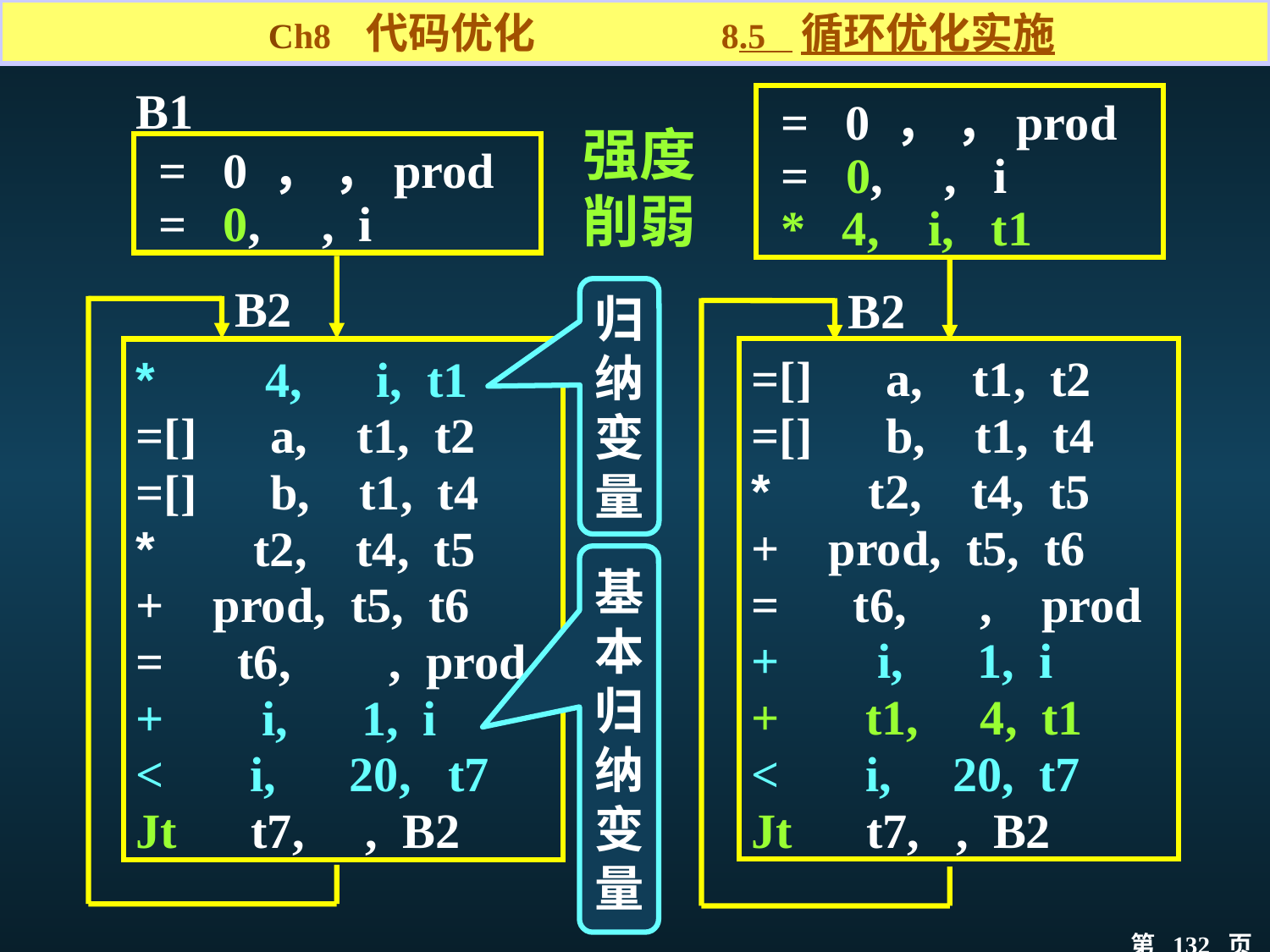

Ch8   代码优化                      8.5   循环优化实施
B1
 =   0 ， ，prod
 =   0,     ,   i
 *   4,    i,   t1
强度削弱
 =   0 ， ，prod
 =   0,     ,  i

B2
B2
归纳变量

=[]      a,    t1,  t2
=[]      b,    t1,  t4
*        t2,    t4,  t5
+    prod,  t5,  t6
=      t6,      ,    prod
+        i,      1,  i
+       t1,     4,  t1
<       i,     20,  t7
Jt      t7,   ,  B2
*         4,      i,  t1
=[]      a,    t1,  t2
=[]      b,    t1,  t4
*        t2,    t4,  t5
+    prod,  t5,  t6
=      t6,        ,  prod
+        i,      1,  i
<       i,      20,   t7
Jt      t7,     ,  B2

基本归纳变量